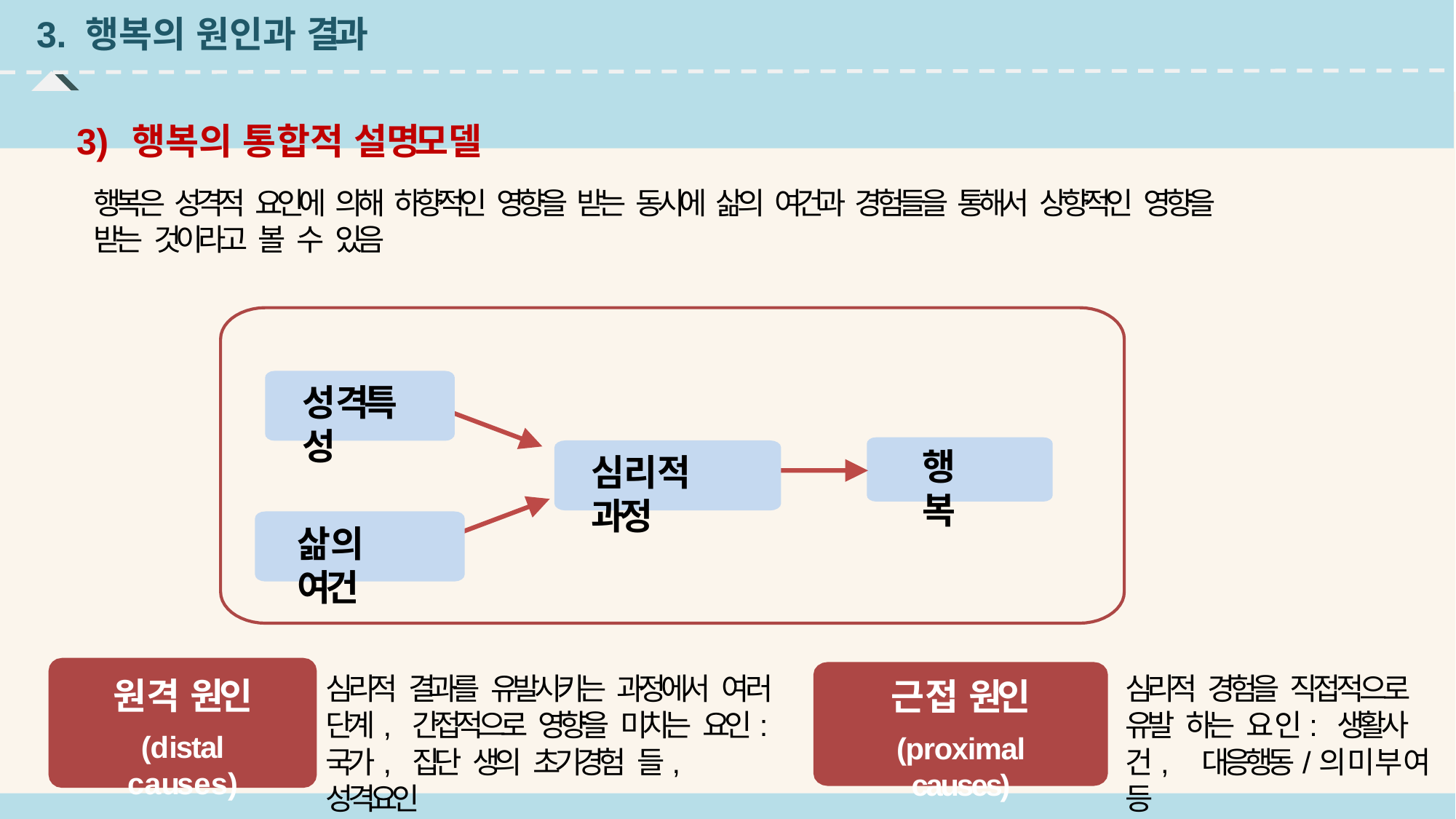

# 3. 행복의 원인과 결과

3)	행복의 통합적 설명모델
행복은 성격적 요인에 의해 하향적인 영향을 받는 동시에 삶의 여건과 경험들을 통해서 상향적인 영향을  받는 것이라고 볼 수 있음

성격특성

행 복
심리적 과정

삶의 여건
원격 원인
(distal causes)

근접 원인
(proximal causes)

심리적 결과를 유발시키는 과정에서 여러  단계, 간접적으로 영향을 미치는 요인:  국가, 집단 생의 초기경험 들, 성격요인
심리적 경험을 직접적으로  유발 하는 요인: 생활사건,  대응행동/의미부여 등